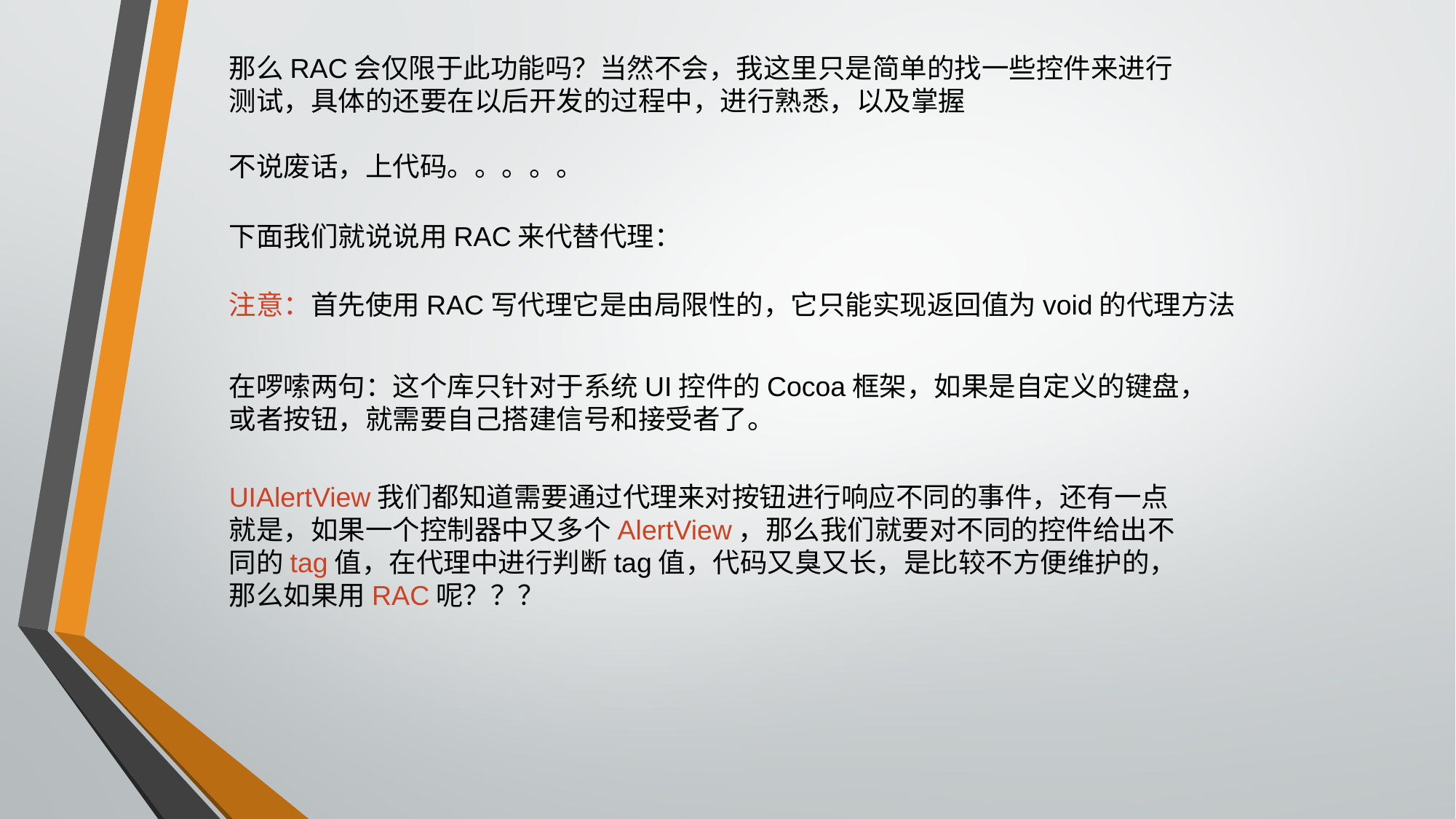

那么RAC会仅限于此功能吗？当然不会，我这里只是简单的找一些控件来进行测试，具体的还要在以后开发的过程中，进行熟悉，以及掌握

不说废话，上代码。。。。。
下面我们就说说用RAC来代替代理：
注意：首先使用RAC写代理它是由局限性的，它只能实现返回值为void的代理方法
在啰嗦两句：这个库只针对于系统UI控件的Cocoa框架，如果是自定义的键盘，或者按钮，就需要自己搭建信号和接受者了。
UIAlertView我们都知道需要通过代理来对按钮进行响应不同的事件，还有一点就是，如果一个控制器中又多个AlertView，那么我们就要对不同的控件给出不同的tag值，在代理中进行判断tag值，代码又臭又长，是比较不方便维护的，那么如果用RAC呢？？？